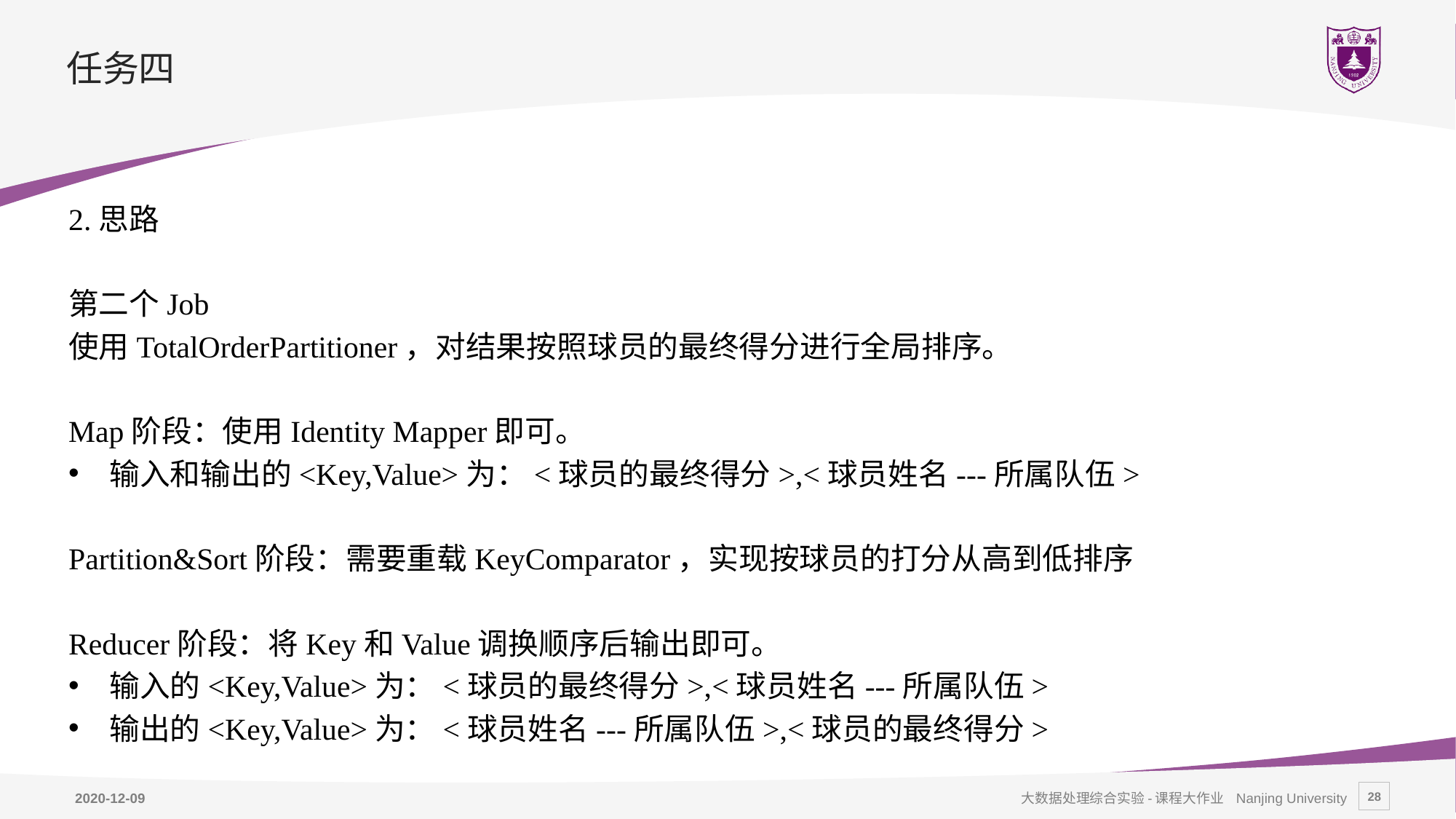

# 任务四
2.思路

第二个Job
使用TotalOrderPartitioner，对结果按照球员的最终得分进行全局排序。

Map阶段：使用Identity Mapper即可。
输入和输出的<Key,Value>为：<球员的最终得分>,<球员姓名---所属队伍>

Partition&Sort阶段：需要重载KeyComparator，实现按球员的打分从高到低排序

Reducer阶段：将Key和Value调换顺序后输出即可。
输入的<Key,Value>为：<球员的最终得分>,<球员姓名---所属队伍>
输出的<Key,Value>为：<球员姓名---所属队伍>,<球员的最终得分>